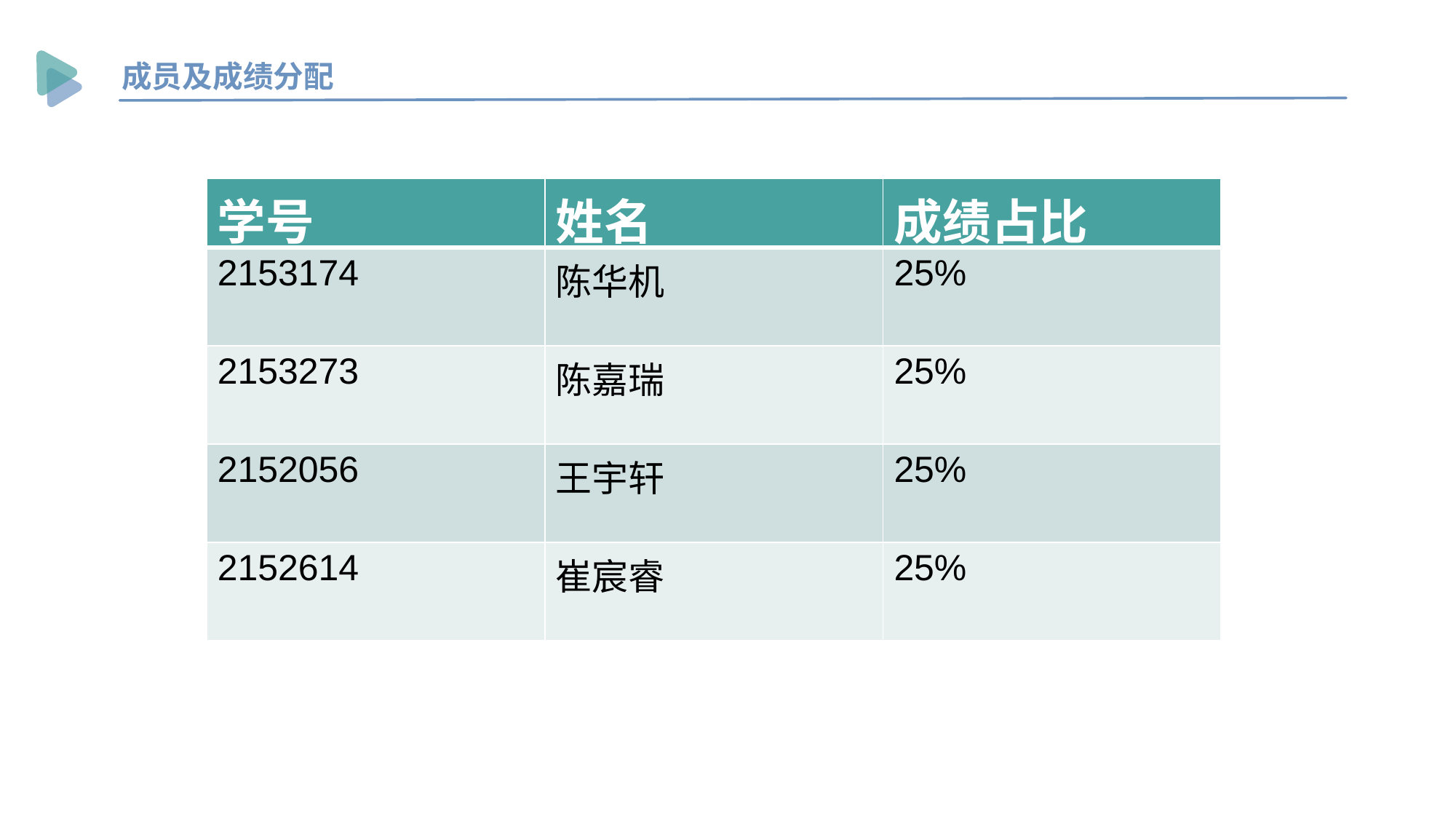

成员及成绩分配
| 学号 | 姓名 | 成绩占比 |
| --- | --- | --- |
| 2153174 | 陈华机 | 25% |
| 2153273 | 陈嘉瑞 | 25% |
| 2152056 | 王宇轩 | 25% |
| 2152614 | 崔宸睿 | 25% |